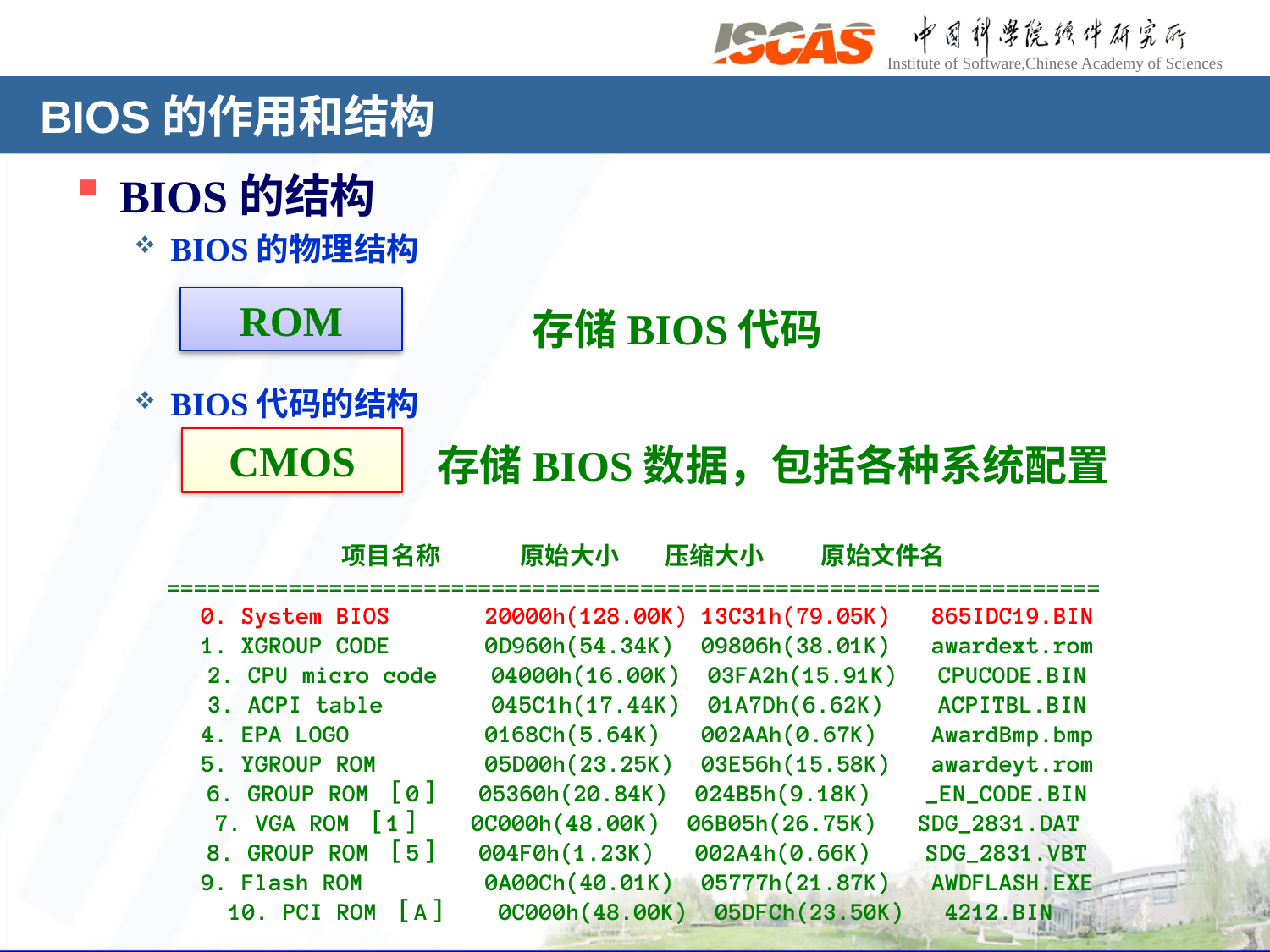

# BIOS的作用和结构
BIOS的结构
BIOS的物理结构

BIOS代码的结构
ROM
存储BIOS代码
CMOS
存储BIOS数据，包括各种系统配置
  项目名称              原始大小        压缩大小          原始文件名
=====================================================================
  0. System BIOS       20000h(128.00K) 13C31h(79.05K)   865IDC19.BIN
  1. XGROUP CODE       0D960h(54.34K)  09806h(38.01K)   awardext.rom
  2. CPU micro code    04000h(16.00K)  03FA2h(15.91K)   CPUCODE.BIN
  3. ACPI table        045C1h(17.44K)  01A7Dh(6.62K)    ACPITBL.BIN
  4. EPA LOGO          0168Ch(5.64K)   002AAh(0.67K)    AwardBmp.bmp
  5. YGROUP ROM        05D00h(23.25K)  03E56h(15.58K)   awardeyt.rom
  6. GROUP ROM［0］    05360h(20.84K)  024B5h(9.18K)    _EN_CODE.BIN
  7. VGA ROM［1］      0C000h(48.00K)  06B05h(26.75K)   SDG_2831.DAT
  8. GROUP ROM［5］    004F0h(1.23K)   002A4h(0.66K)    SDG_2831.VBT
  9. Flash ROM         0A00Ch(40.01K)  05777h(21.87K)   AWDFLASH.EXE
 10. PCI ROM［A］      0C000h(48.00K)  05DFCh(23.50K)   4212.BIN